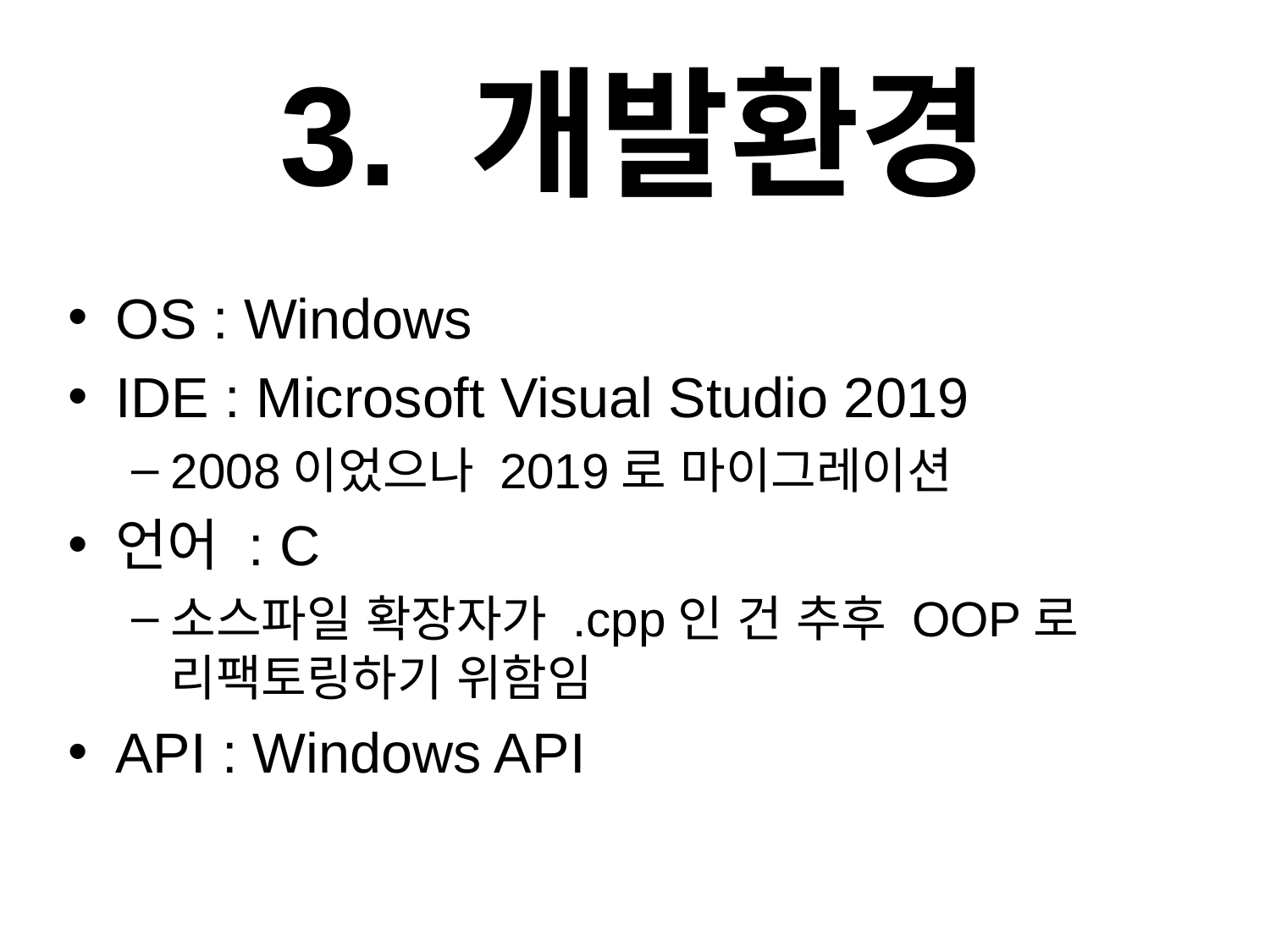

3. 개발환경
OS : Windows
IDE : Microsoft Visual Studio 2019
2008이었으나 2019로 마이그레이션
언어 : C
소스파일 확장자가 .cpp인 건 추후 OOP로 리팩토링하기 위함임
API : Windows API